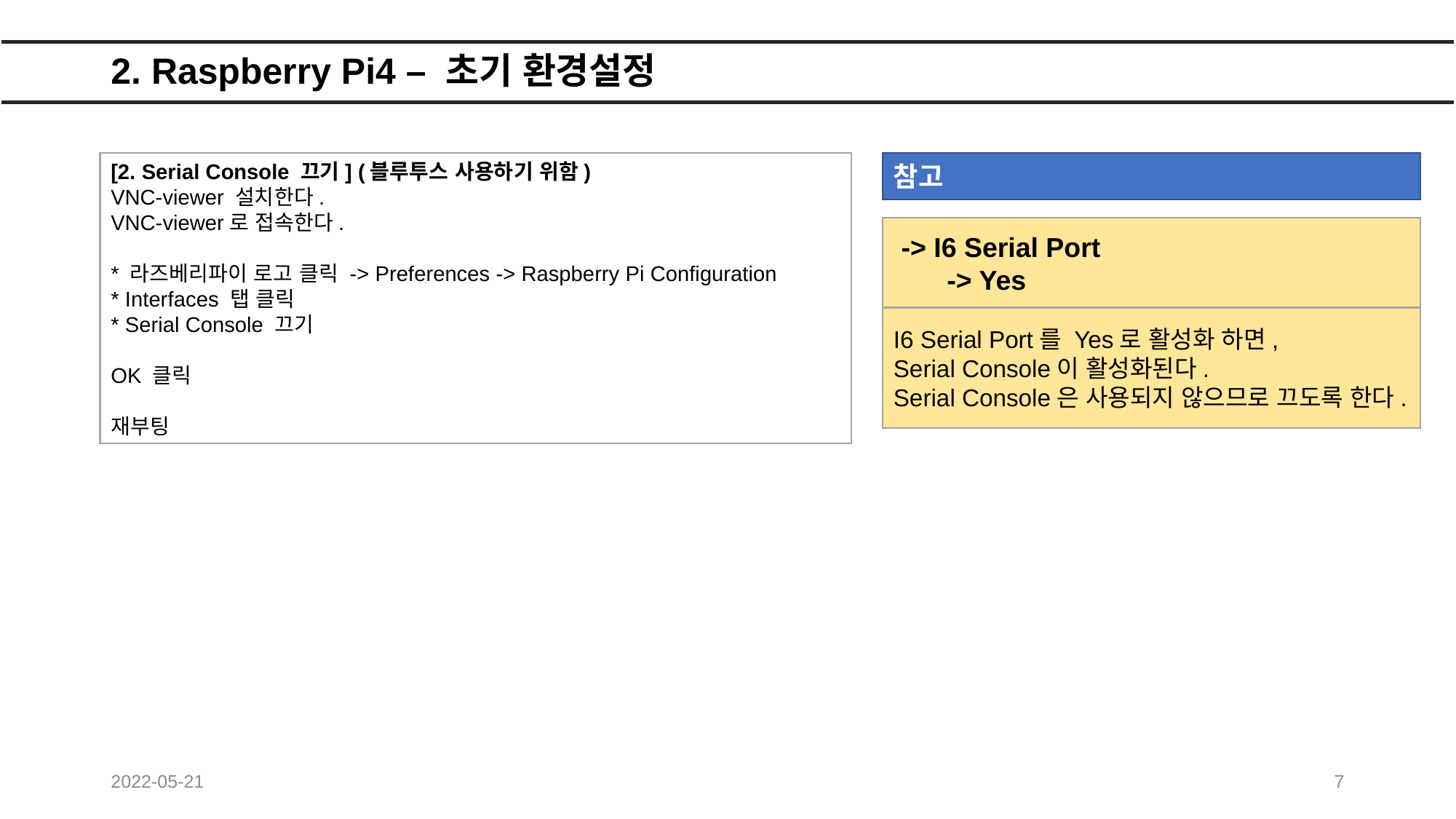

# 2. Raspberry Pi4 – 초기 환경설정
[2. Serial Console 끄기] (블루투스 사용하기 위함)
VNC-viewer 설치한다.
VNC-viewer로 접속한다.

* 라즈베리파이 로고 클릭 -> Preferences -> Raspberry Pi Configuration
* Interfaces 탭 클릭
* Serial Console 끄기

OK 클릭

재부팅
참고
 -> I6 Serial Port
       -> Yes
I6 Serial Port를 Yes로 활성화 하면,
Serial Console이 활성화된다.
Serial Console은 사용되지 않으므로 끄도록 한다.
2022-05-21
7